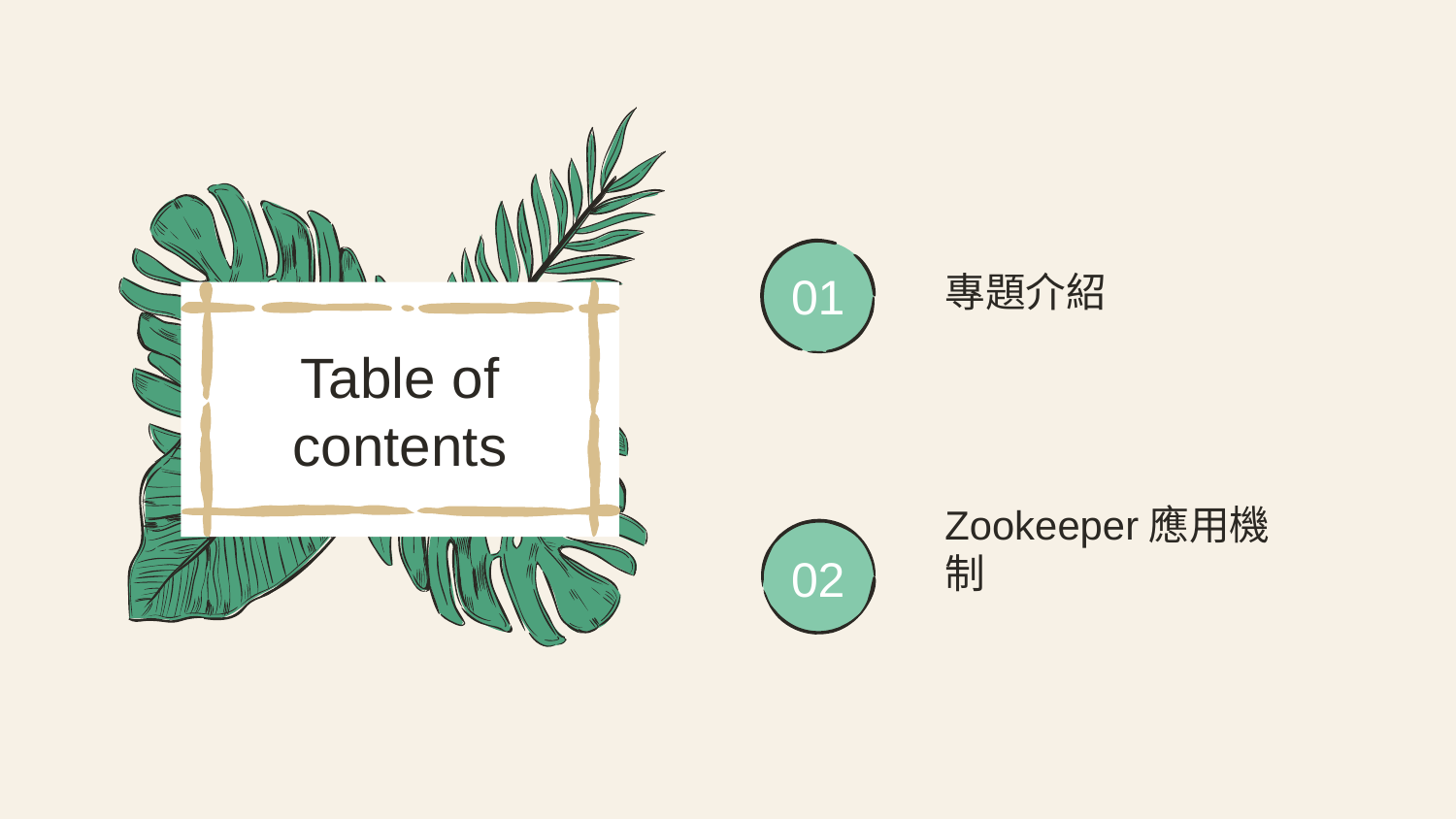

01
專題介紹

# Table of contents

02
Zookeeper應用機制